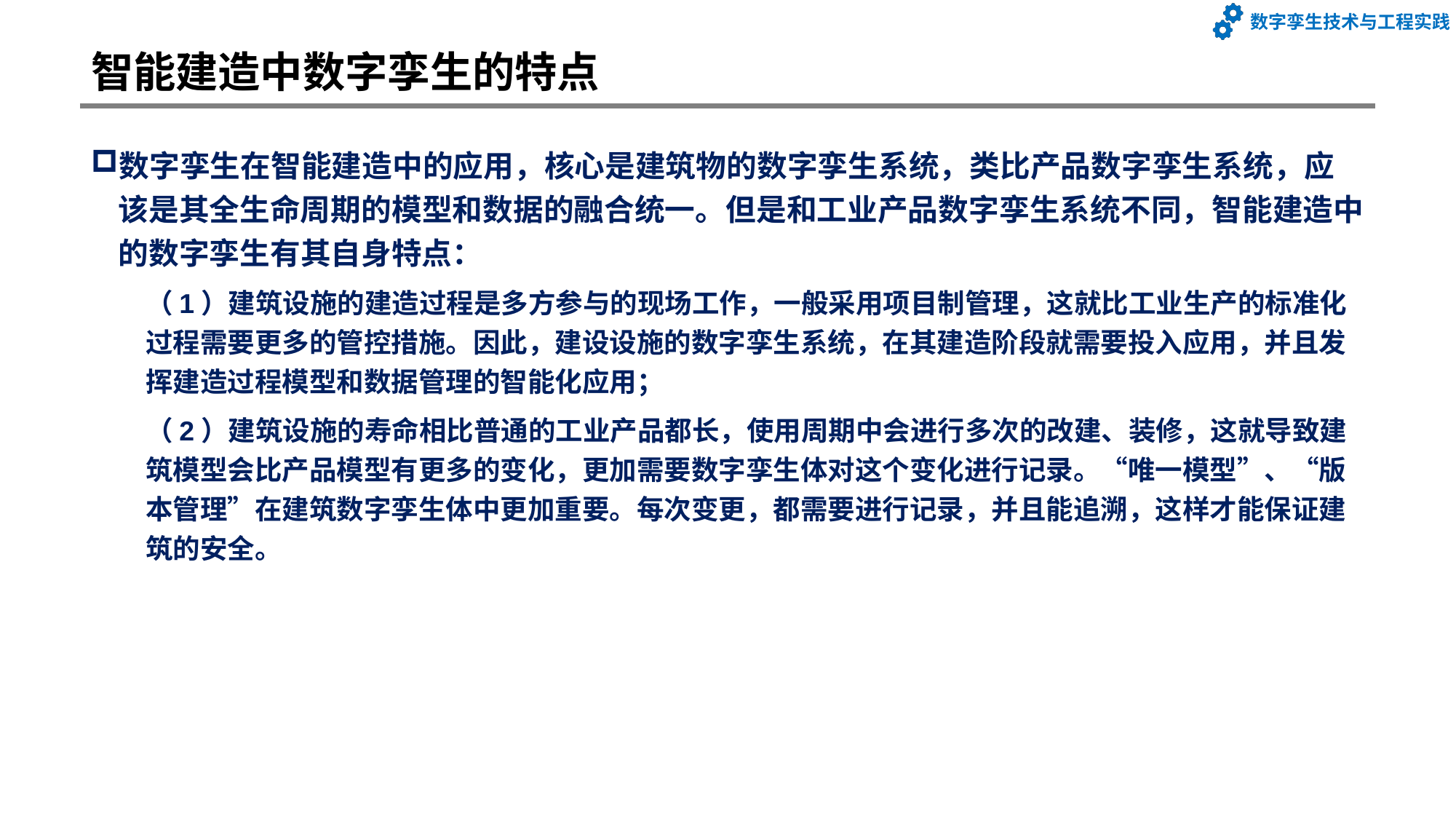

# 智能建造中数字孪生的特点
数字孪生在智能建造中的应用，核心是建筑物的数字孪生系统，类比产品数字孪生系统，应该是其全生命周期的模型和数据的融合统一。但是和工业产品数字孪生系统不同，智能建造中的数字孪生有其自身特点：
（1）建筑设施的建造过程是多方参与的现场工作，一般采用项目制管理，这就比工业生产的标准化过程需要更多的管控措施。因此，建设设施的数字孪生系统，在其建造阶段就需要投入应用，并且发挥建造过程模型和数据管理的智能化应用；
（2）建筑设施的寿命相比普通的工业产品都长，使用周期中会进行多次的改建、装修，这就导致建筑模型会比产品模型有更多的变化，更加需要数字孪生体对这个变化进行记录。“唯一模型”、“版本管理”在建筑数字孪生体中更加重要。每次变更，都需要进行记录，并且能追溯，这样才能保证建筑的安全。